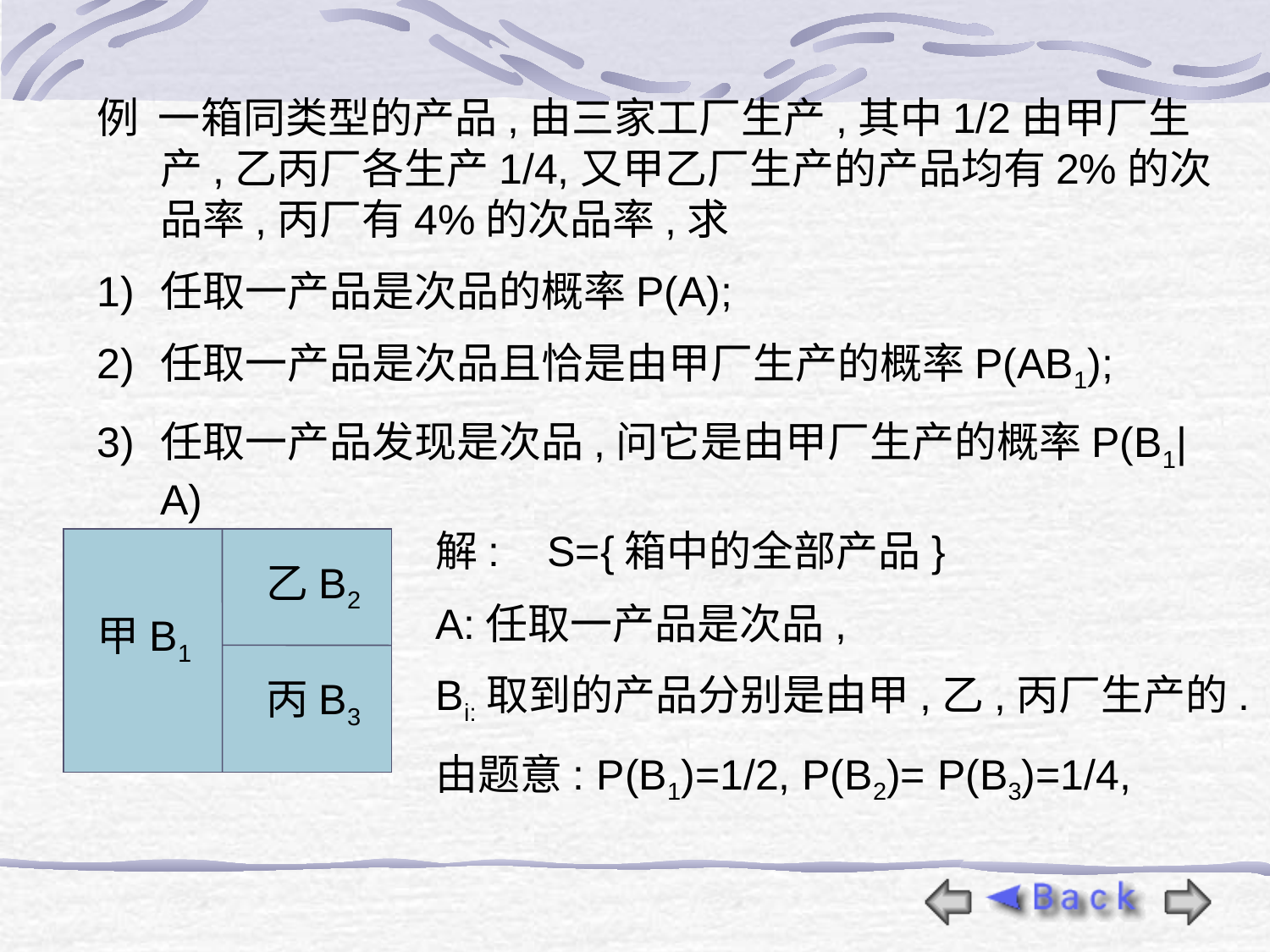

例  一箱同类型的产品,由三家工厂生产,其中1/2由甲厂生产,乙丙厂各生产1/4,又甲乙厂生产的产品均有2%的次品率,丙厂有4%的次品率,求
任取一产品是次品的概率P(A);
任取一产品是次品且恰是由甲厂生产的概率P(AB1);
任取一产品发现是次品,问它是由甲厂生产的概率P(B1|A)
解:    S={箱中的全部产品}
A:任取一产品是次品,
Bi:取到的产品分别是由甲,乙,丙厂生产的.
由题意: P(B1)=1/2, P(B2)= P(B3)=1/4,

乙B2
甲B1

丙B3